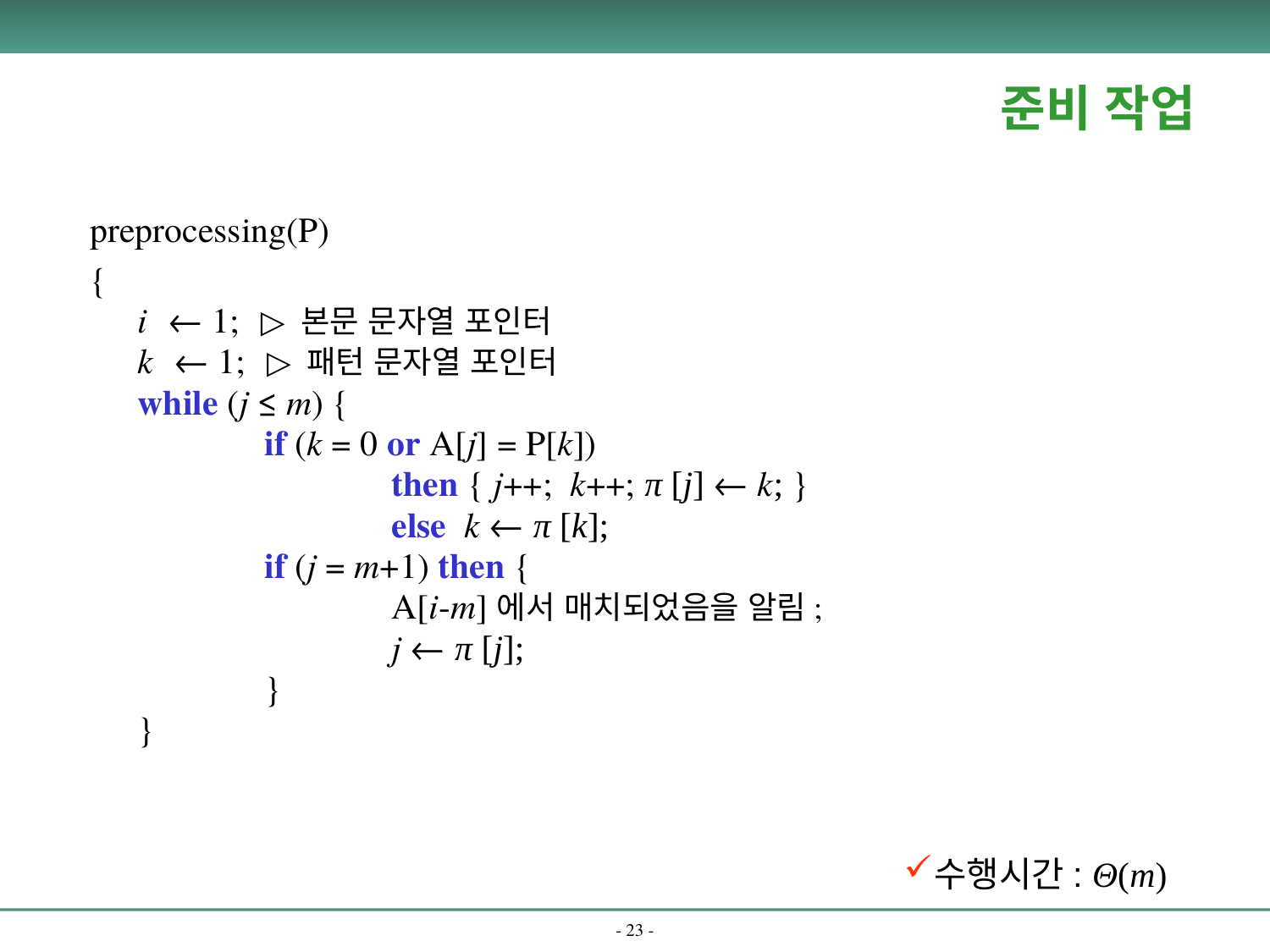

준비 작업
preprocessing(P)
{
	i  ← 1;  ▷ 본문 문자열 포인터
	k  ← 1;  ▷ 패턴 문자열 포인터
	while (j ≤ m) {
		if (k = 0 or A[j] = P[k])
			then { j++;  k++; π [j] ← k; }
			else  k ← π [k];
		if (j = m+1) then {
               	A[i-m]에서 매치되었음을 알림;
                	j ← π [j];
		}
	}

수행시간: Θ(m)